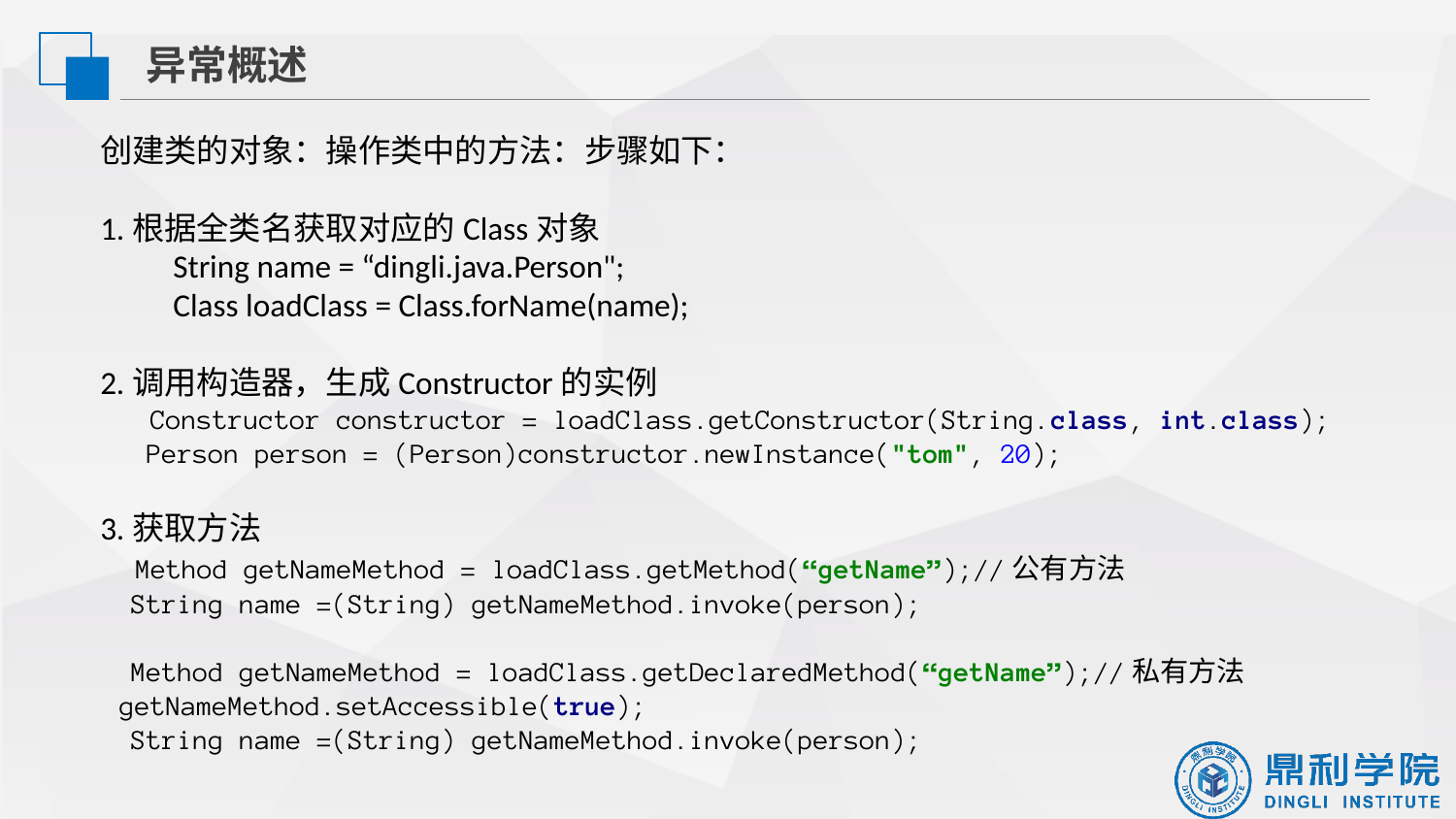

异常概述
创建类的对象：操作类中的方法：步骤如下：

1.根据全类名获取对应的Class对象
String name = “dingli.java.Person";
Class loadClass = Class.forName(name);

2.调用构造器，生成Constructor的实例
        Constructor constructor = loadClass.getConstructor(String.class, int.class);
   Person person = (Person)constructor.newInstance("tom", 20);

3.获取方法
  Method getNameMethod = loadClass.getMethod(“getName”);//公有方法
  String name =(String) getNameMethod.invoke(person);

  Method getNameMethod = loadClass.getDeclaredMethod(“getName”);//私有方法
  getNameMethod.setAccessible(true);
  String name =(String) getNameMethod.invoke(person);